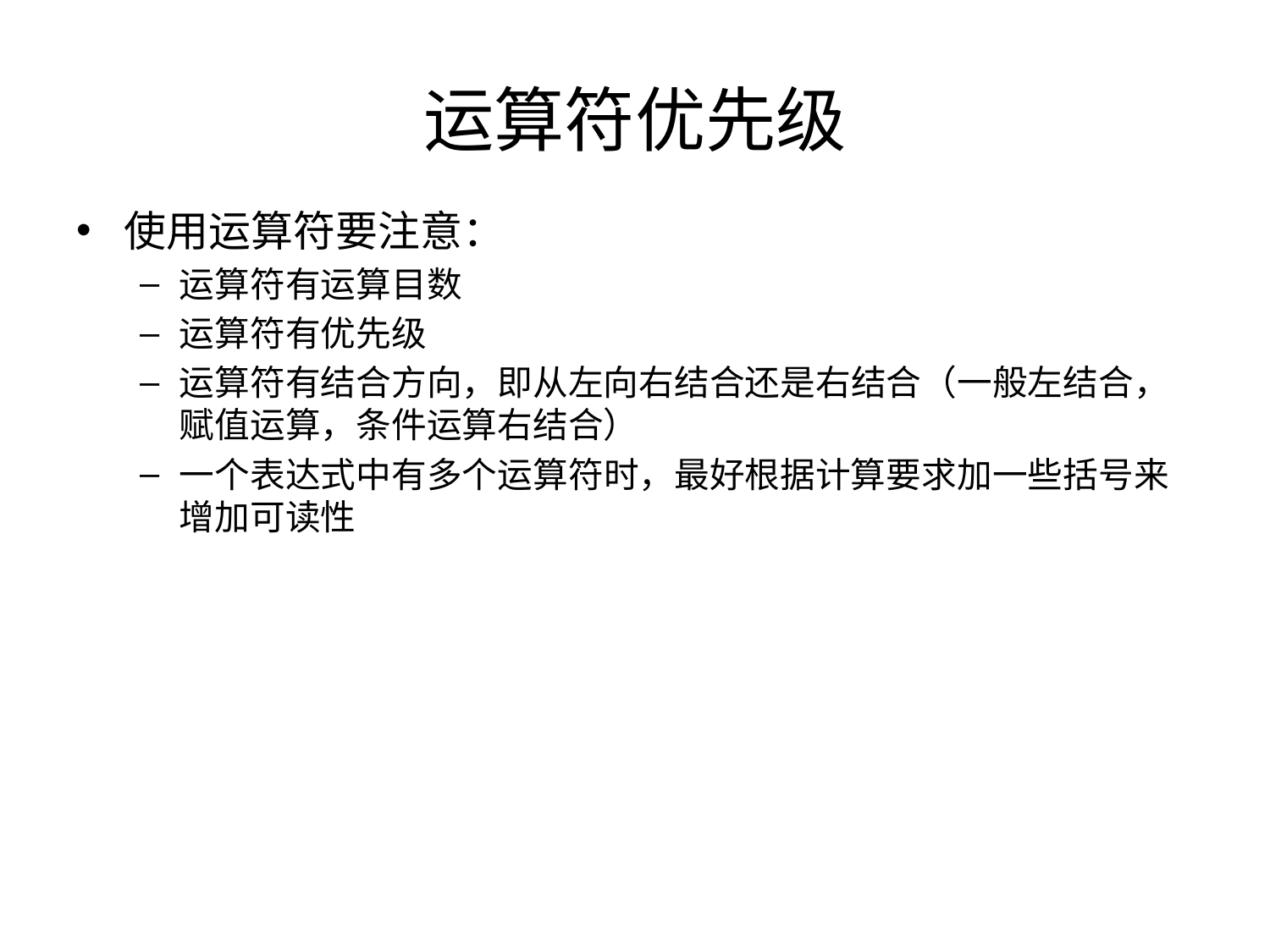

# 运算符优先级
使用运算符要注意：
运算符有运算目数
运算符有优先级
运算符有结合方向，即从左向右结合还是右结合（一般左结合，赋值运算，条件运算右结合）
一个表达式中有多个运算符时，最好根据计算要求加一些括号来增加可读性